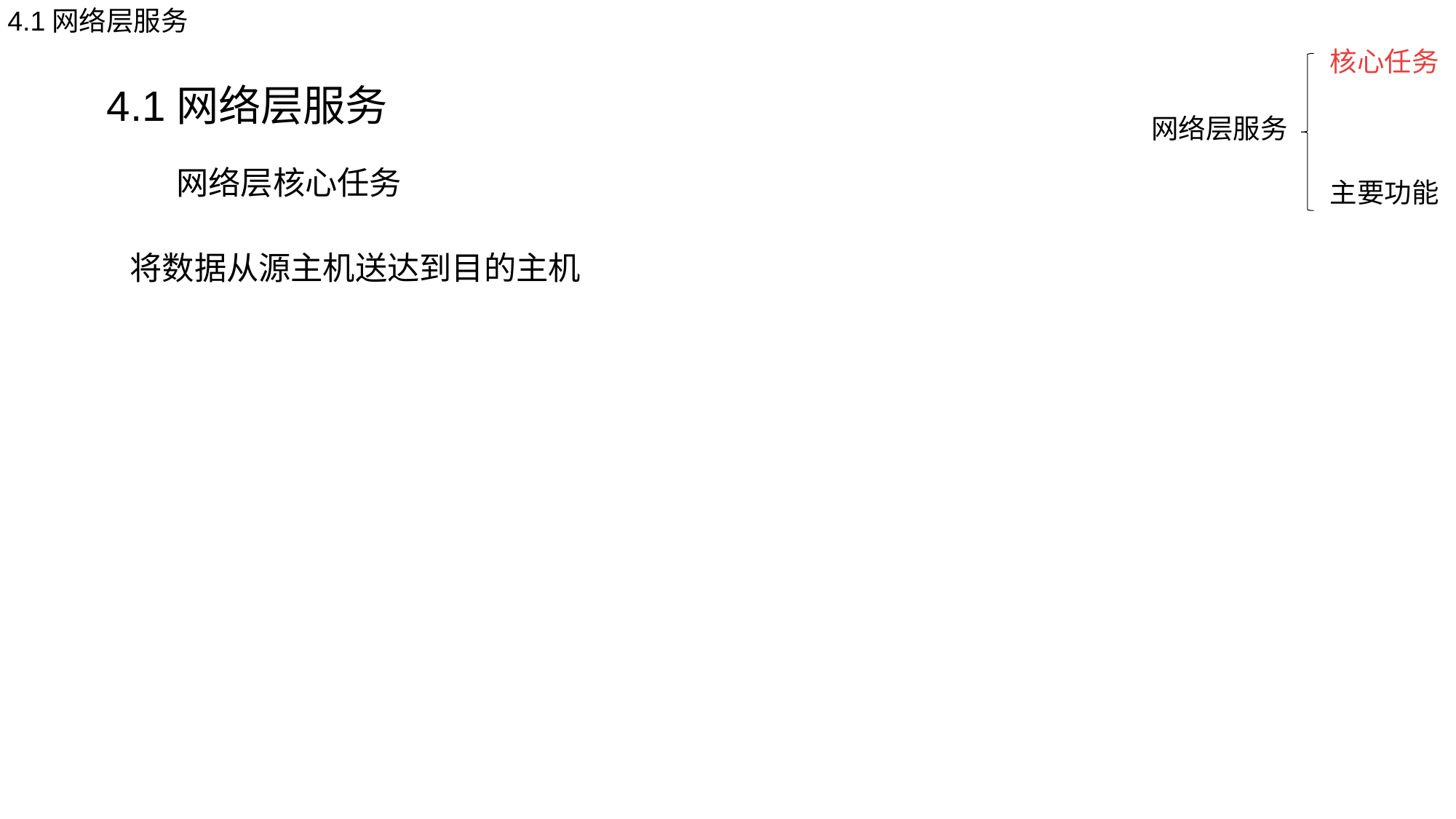

4.1网络层服务
核心任务

主要功能

4.1网络层服务
网络层服务
网络层核心任务
将数据从源主机送达到目的主机